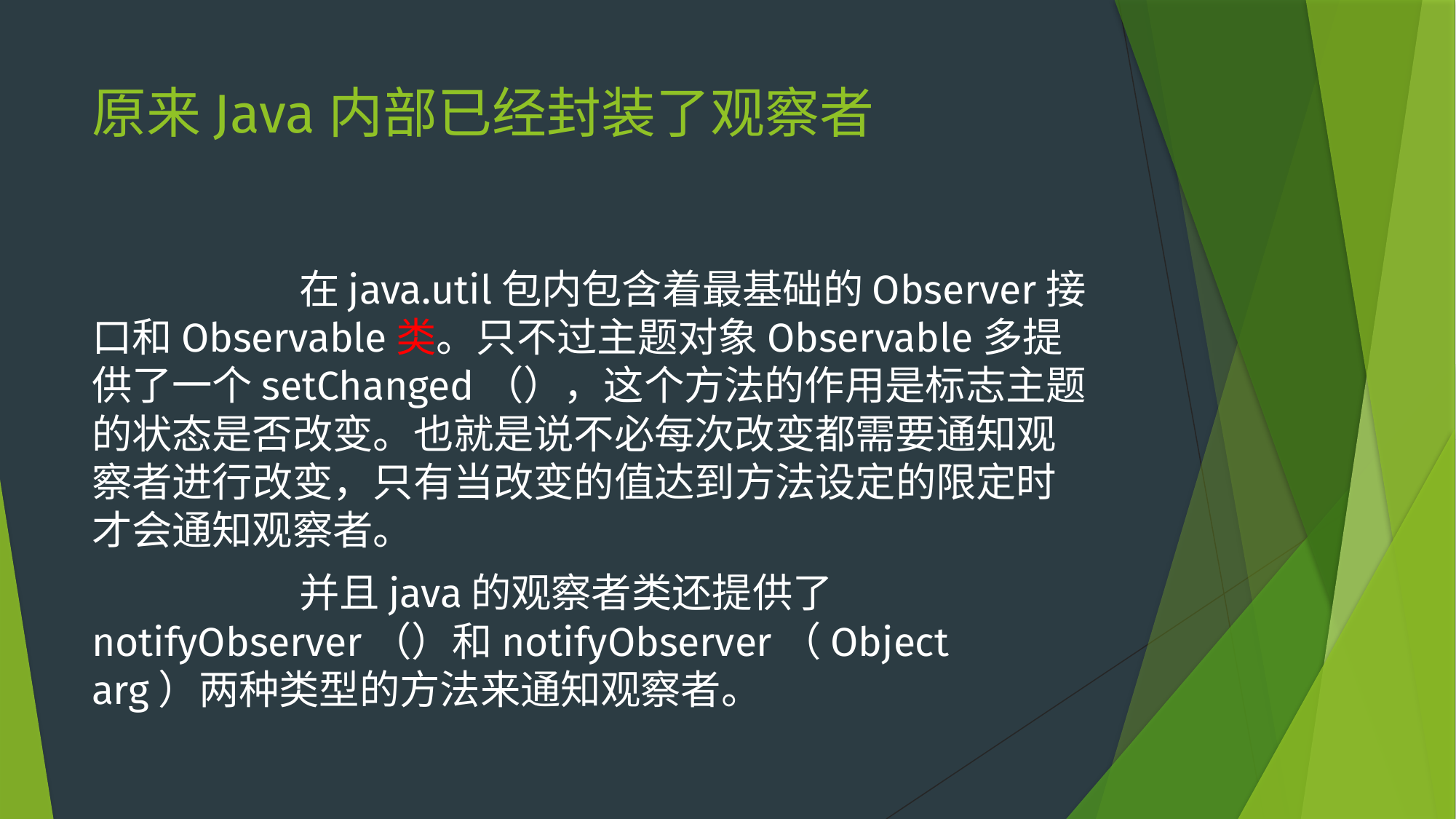

# 原来Java内部已经封装了观察者
		在java.util包内包含着最基础的Observer接口和Observable类。只不过主题对象Observable多提供了一个setChanged（），这个方法的作用是标志主题的状态是否改变。也就是说不必每次改变都需要通知观察者进行改变，只有当改变的值达到方法设定的限定时才会通知观察者。
		并且java的观察者类还提供了notifyObserver（）和notifyObserver（Object	arg）两种类型的方法来通知观察者。